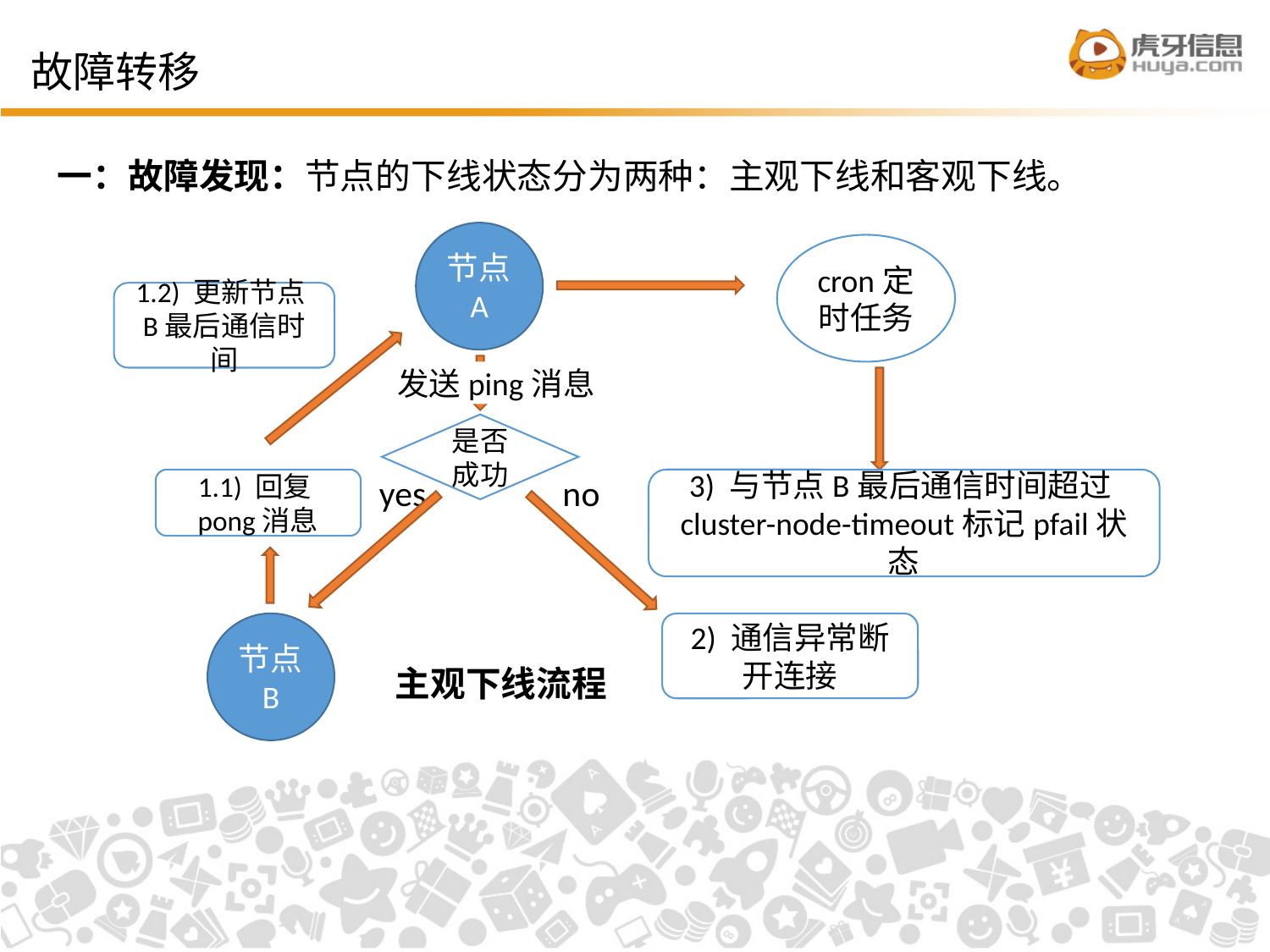

故障转移
一：故障发现：节点的下线状态分为两种：主观下线和客观下线。

                                        yes                 no

                                          主观下线流程
节点A
cron定时任务

1.2) 更新节点B最后通信时间

发送ping消息

是否成功

1.1) 回复pong消息
3) 与节点B最后通信时间超过cluster-node-timeout标记pfail状态

节点B
2) 通信异常断开连接